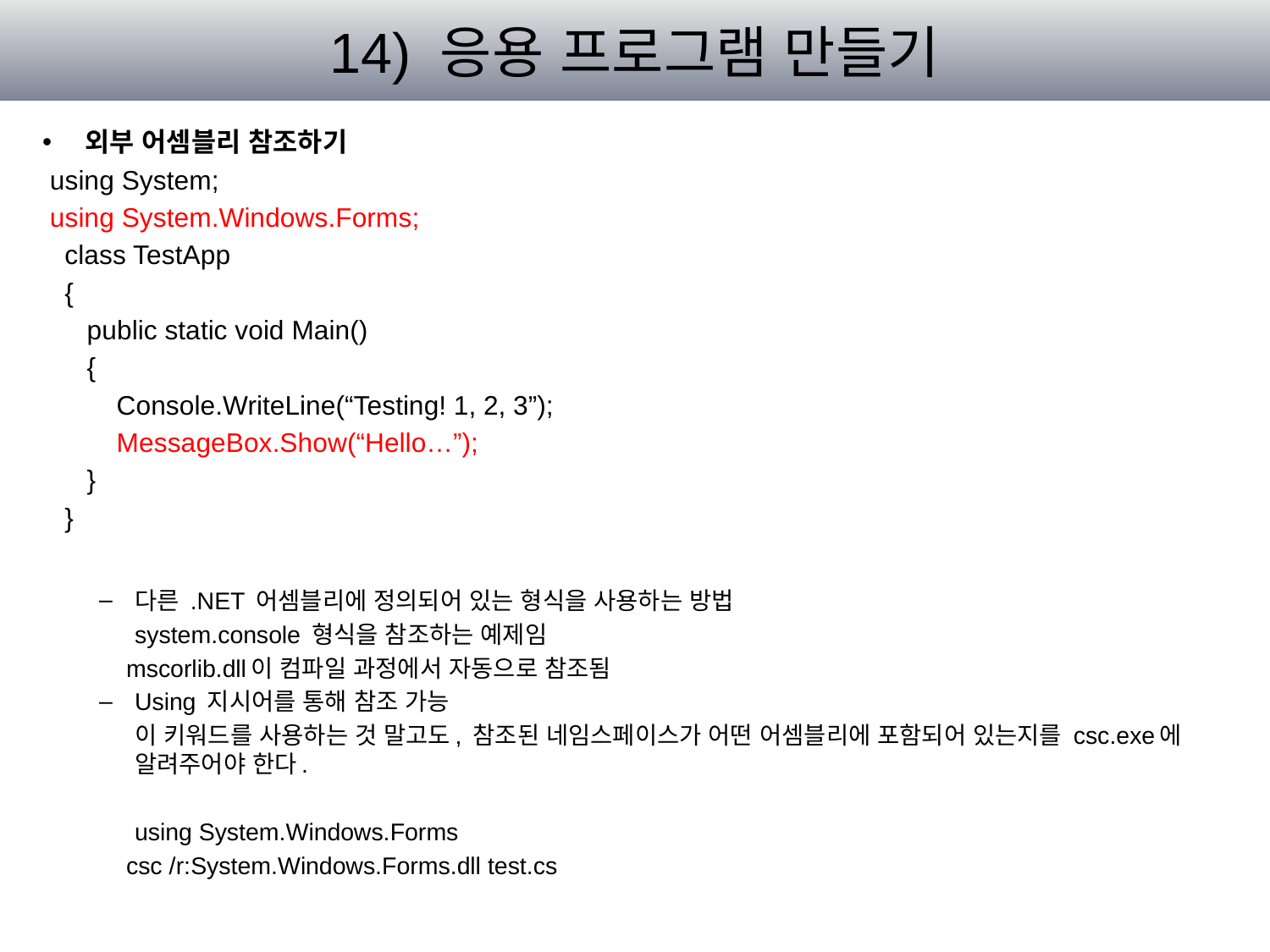

# 14) 응용 프로그램 만들기
외부 어셈블리 참조하기
 using System;
 using System.Windows.Forms;
   class TestApp
   {
      public static void Main()
      {
          Console.WriteLine(“Testing! 1, 2, 3”);
          MessageBox.Show(“Hello…”);
      }
   }

다른 .NET 어셈블리에 정의되어 있는 형식을 사용하는 방법
	system.console 형식을 참조하는 예제임
    mscorlib.dll이 컴파일 과정에서 자동으로 참조됨
Using 지시어를 통해 참조 가능
	이 키워드를 사용하는 것 말고도, 참조된 네임스페이스가 어떤 어셈블리에 포함되어 있는지를 csc.exe에 알려주어야 한다.

	using System.Windows.Forms
    csc /r:System.Windows.Forms.dll test.cs